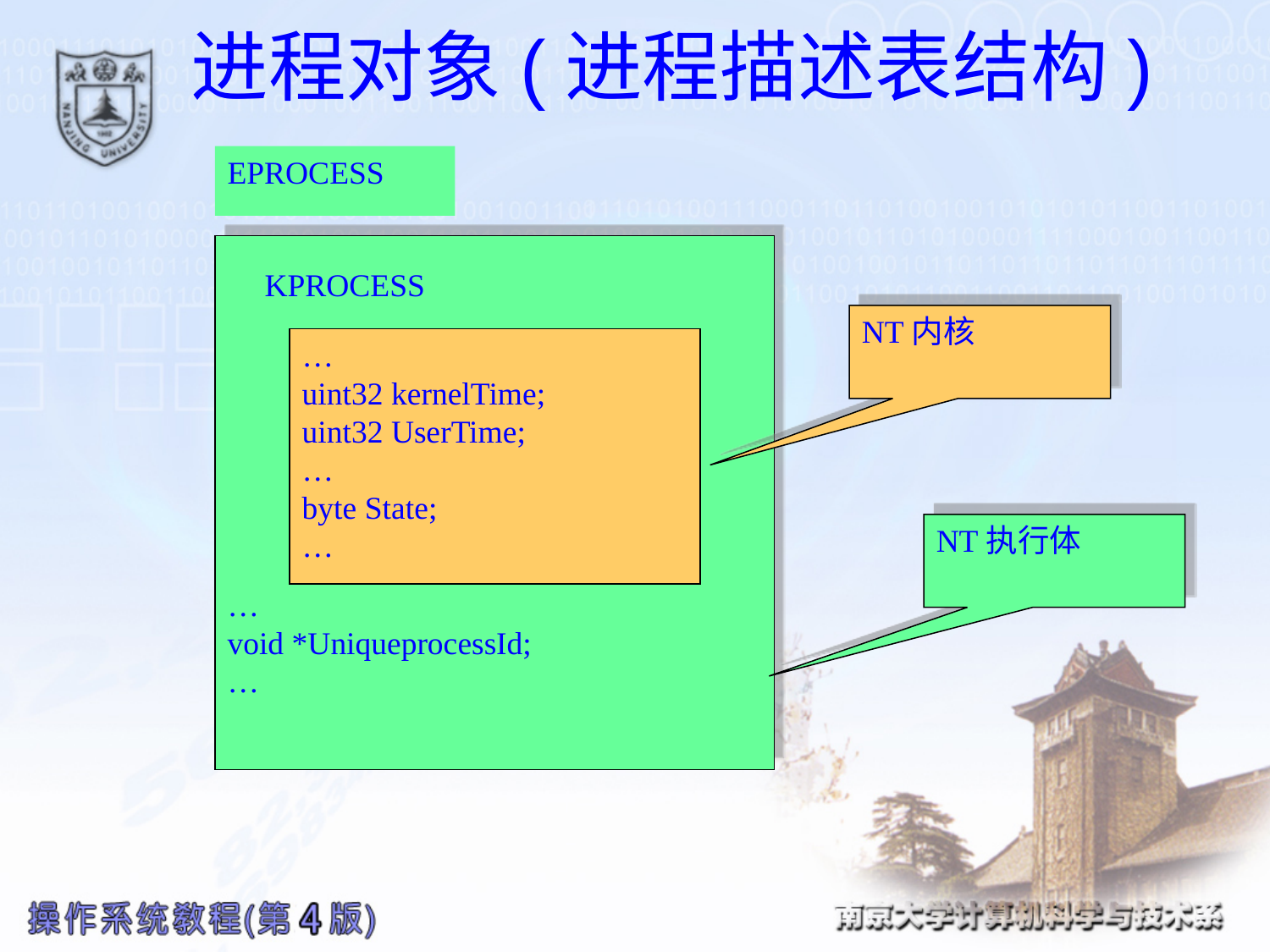

# 进程对象(进程描述表结构)
EPROCESS

…
void *UniqueprocessId;
…
KPROCESS

NT内核
…
uint32 kernelTime;
uint32 UserTime;
…
byte State;
…
NT执行体